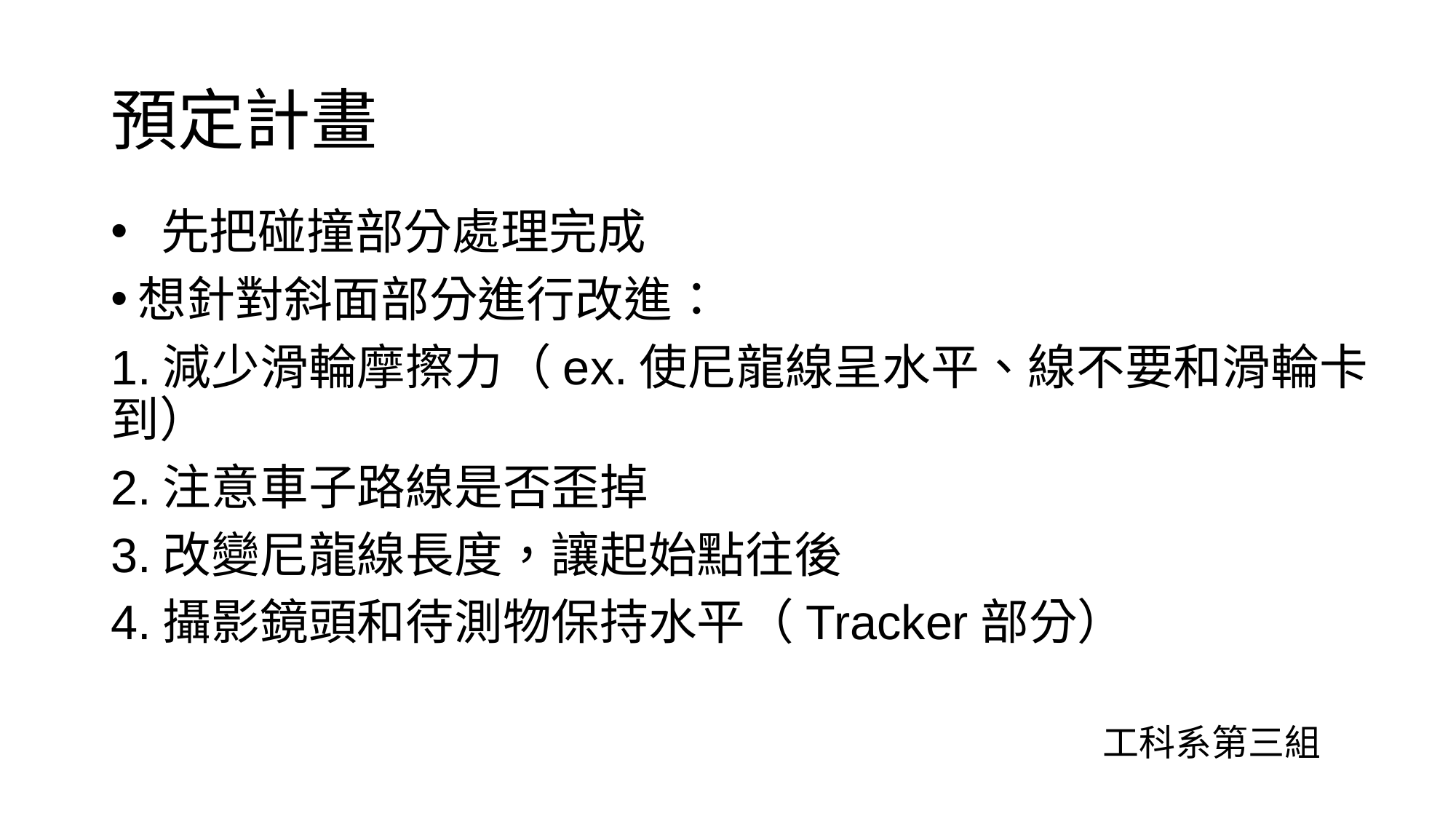

# 預定計畫
 先把碰撞部分處理完成
想針對斜面部分進行改進：
1.減少滑輪摩擦力（ex.使尼龍線呈水平、線不要和滑輪卡到）
2.注意車子路線是否歪掉
3.改變尼龍線長度，讓起始點往後
4.攝影鏡頭和待測物保持水平（Tracker部分）
工科系第三組